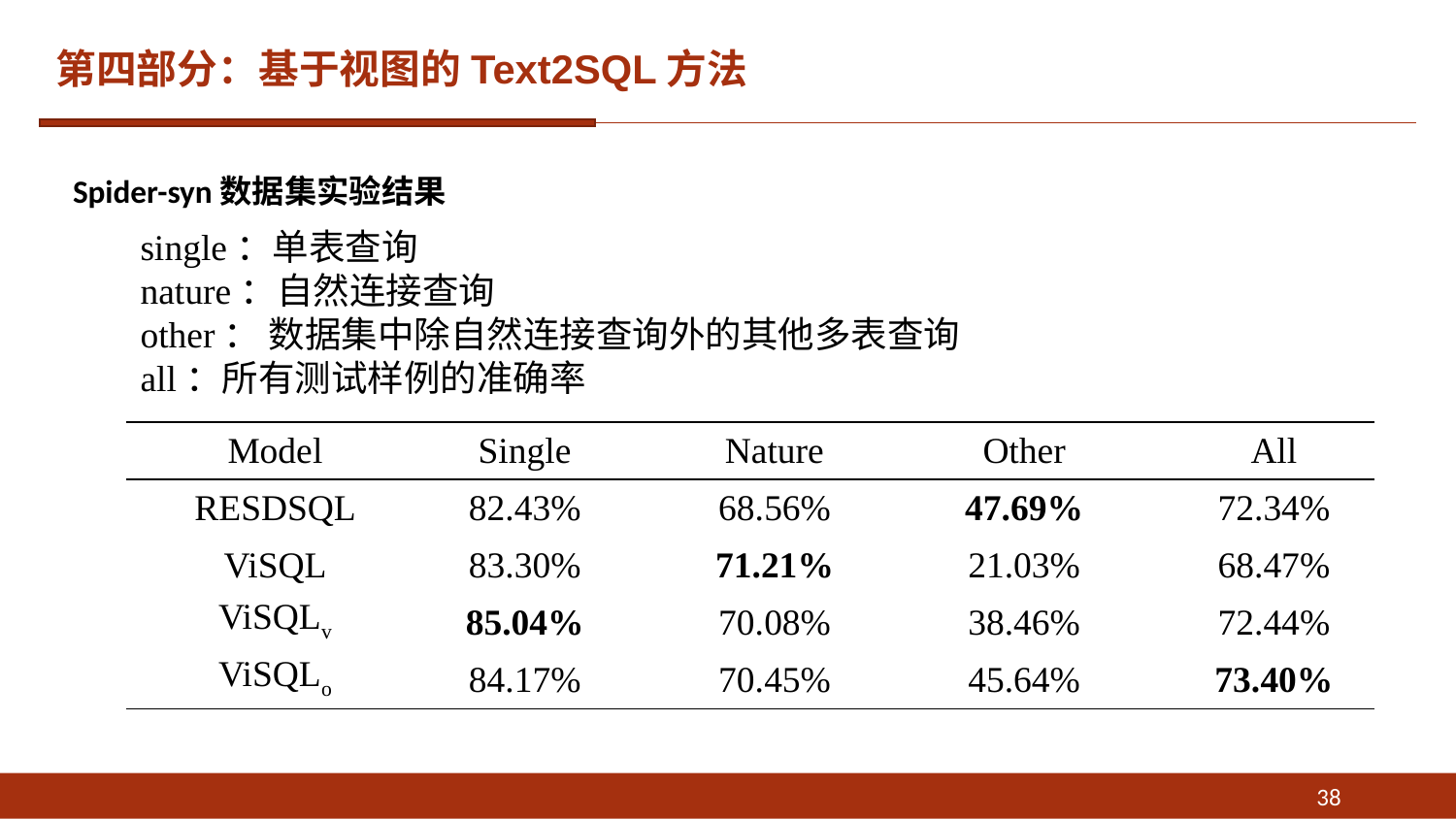

# 第四部分：基于视图的Text2SQL方法
Spider-syn数据集实验结果
single：单表查询
nature：自然连接查询
other： 数据集中除自然连接查询外的其他多表查询
all：所有测试样例的准确率
| Model | Single | Nature | Other | All |
| --- | --- | --- | --- | --- |
| RESDSQL | 82.43% | 68.56% | 47.69% | 72.34% |
| ViSQL | 83.30% | 71.21% | 21.03% | 68.47% |
| ViSQLv | 85.04% | 70.08% | 38.46% | 72.44% |
| ViSQLo | 84.17% | 70.45% | 45.64% | 73.40% |
38